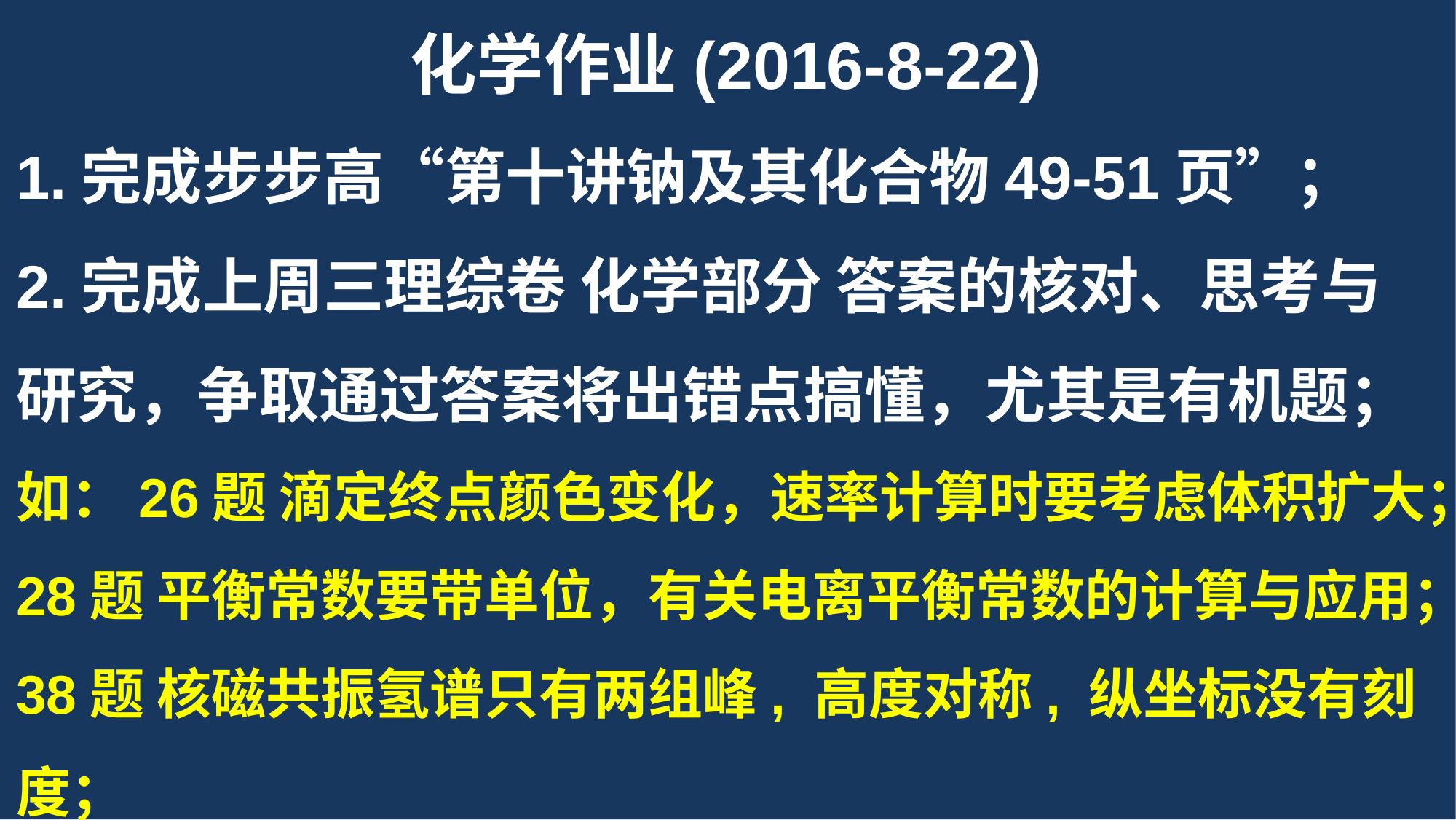

化学作业(2016-8-22)
1.完成步步高“第十讲钠及其化合物49-51页”；
2.完成上周三理综卷 化学部分 答案的核对、思考与研究，争取通过答案将出错点搞懂，尤其是有机题；
如：26题 滴定终点颜色变化，速率计算时要考虑体积扩大；
28题 平衡常数要带单位，有关电离平衡常数的计算与应用；
38题 核磁共振氢谱只有两组峰, 高度对称, 纵坐标没有刻度；